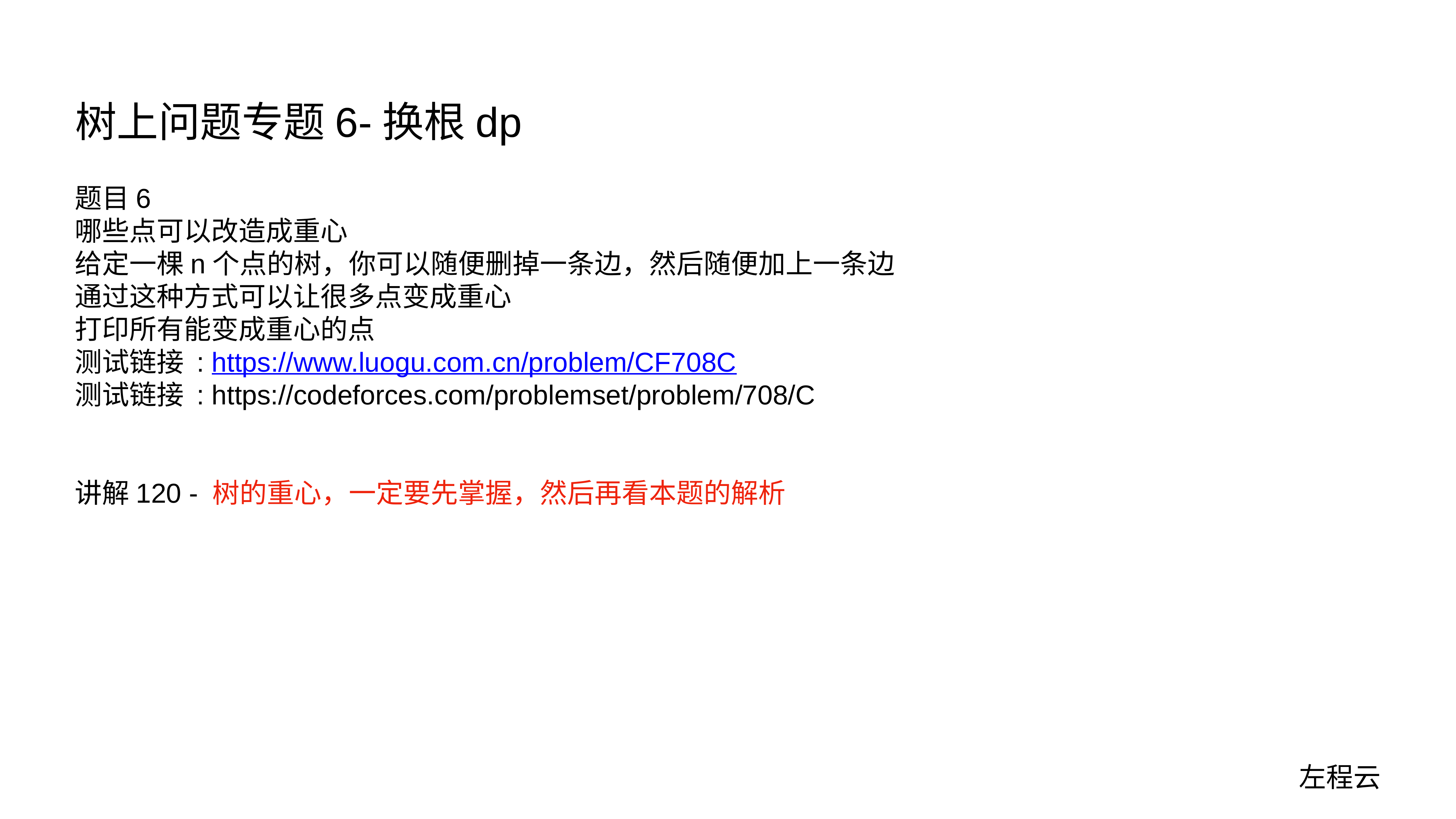

# 树上问题专题6-换根dp
题目6
哪些点可以改造成重心
给定一棵n个点的树，你可以随便删掉一条边，然后随便加上一条边
通过这种方式可以让很多点变成重心
打印所有能变成重心的点
测试链接 : https://www.luogu.com.cn/problem/CF708C
测试链接 : https://codeforces.com/problemset/problem/708/C

讲解120 - 树的重心，一定要先掌握，然后再看本题的解析
左程云